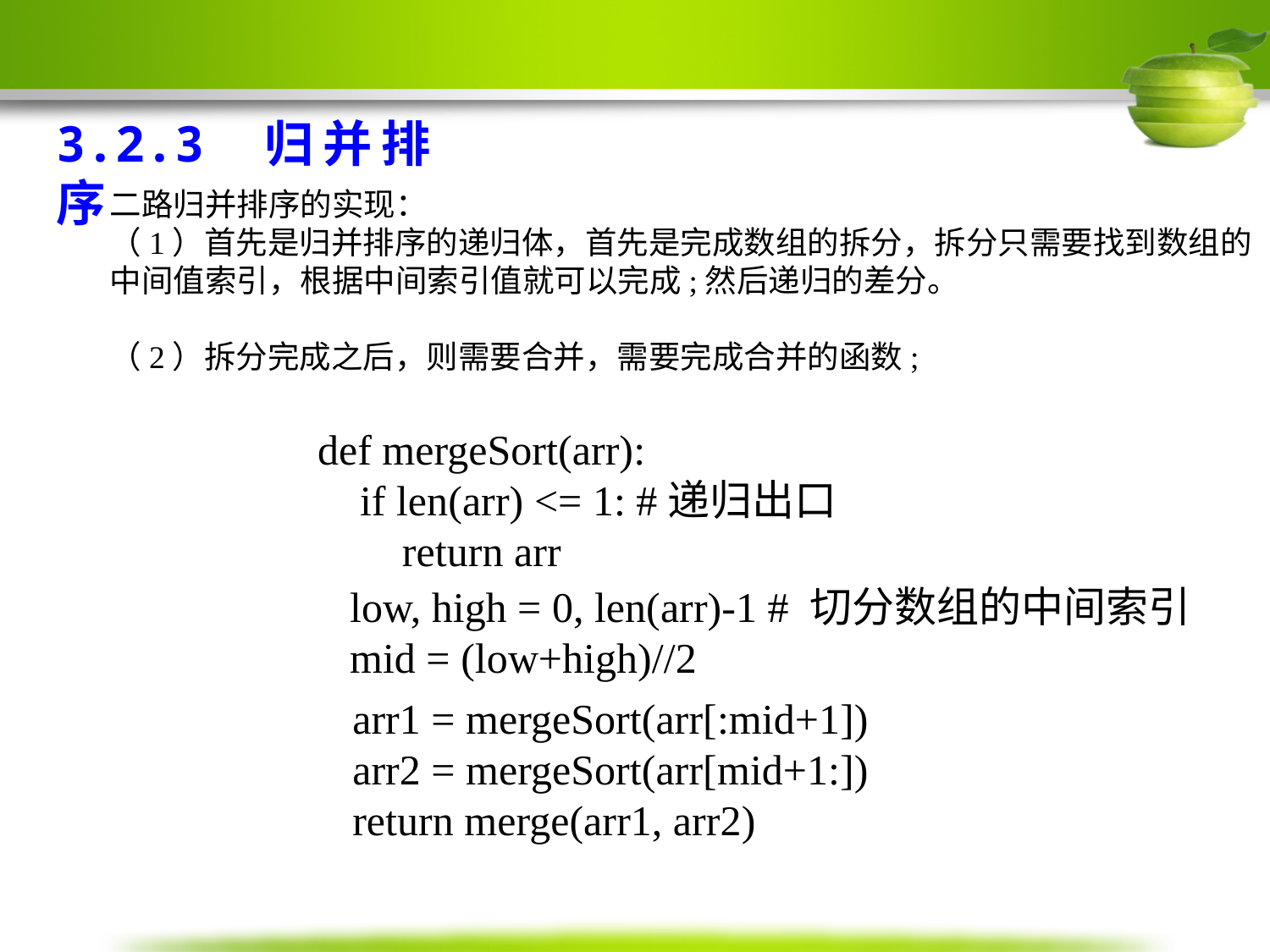

3.2.3 归并排序
二路归并排序的实现：
（1）首先是归并排序的递归体，首先是完成数组的拆分，拆分只需要找到数组的中间值索引，根据中间索引值就可以完成;然后递归的差分。

（2）拆分完成之后，则需要合并，需要完成合并的函数;
def mergeSort(arr):
    if len(arr) <= 1: #递归出口
        return arr

    low, high = 0, len(arr)-1 # 切分数组的中间索引
    mid = (low+high)//2

    arr1 = mergeSort(arr[:mid+1])
    arr2 = mergeSort(arr[mid+1:])
    return merge(arr1, arr2)